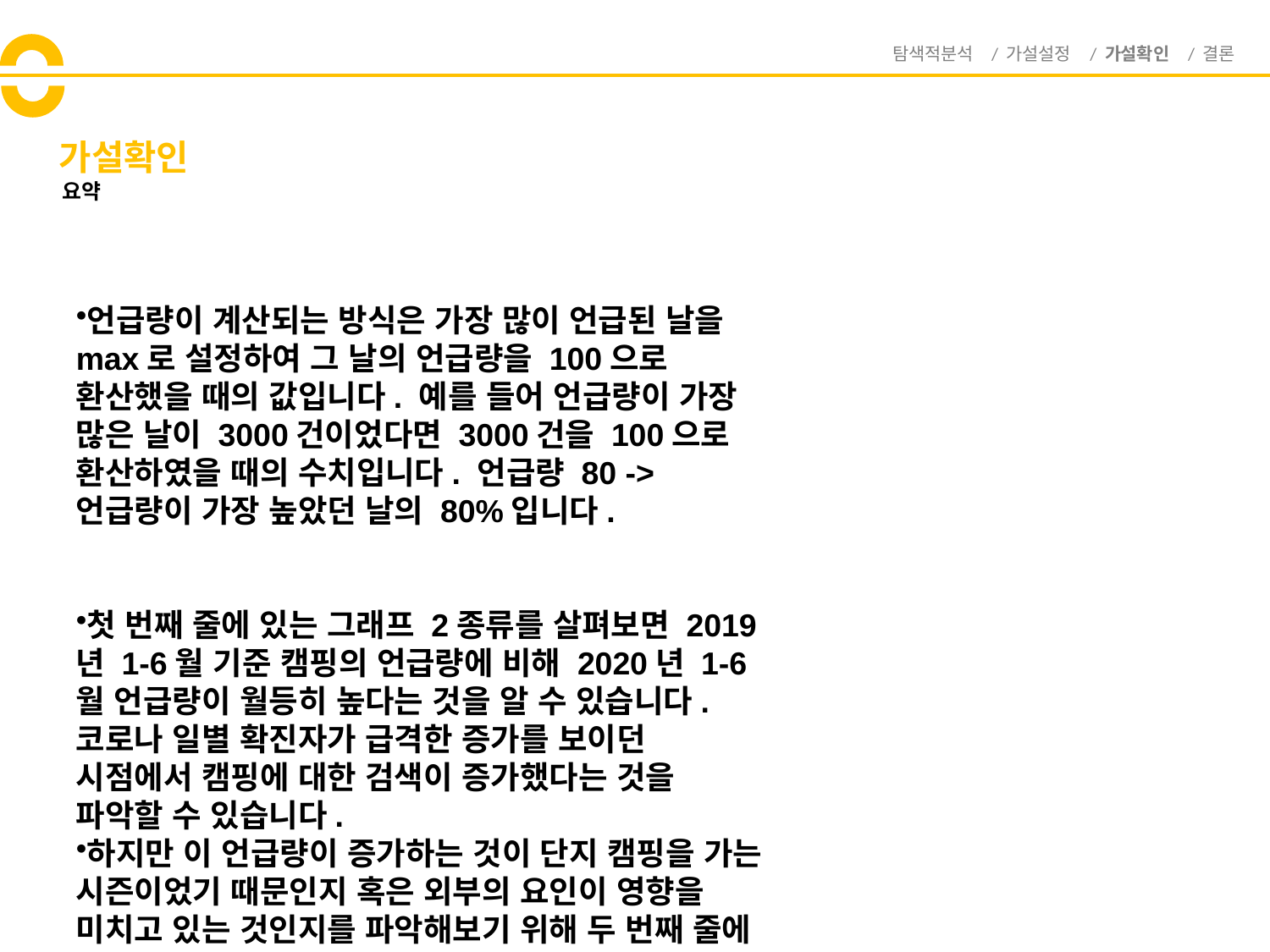

탐색적분석   / 가설설정   / 가설확인   / 결론

# 가설확인
요약

언급량이 계산되는 방식은 가장 많이 언급된 날을 max로 설정하여 그 날의 언급량을 100으로 환산했을 때의 값입니다. 예를 들어 언급량이 가장 많은 날이 3000건이었다면 3000건을 100으로 환산하였을 때의 수치입니다. 언급량 80 -> 언급량이 가장 높았던 날의 80%입니다.
첫 번째 줄에 있는 그래프 2종류를 살펴보면 2019년 1-6월 기준 캠핑의 언급량에 비해 2020년 1-6월 언급량이 월등히 높다는 것을 알 수 있습니다. 코로나 일별 확진자가 급격한 증가를 보이던 시점에서 캠핑에 대한 검색이 증가했다는 것을 파악할 수 있습니다.
하지만 이 언급량이 증가하는 것이 단지 캠핑을 가는 시즌이었기 때문인지 혹은 외부의 요인이 영향을 미치고 있는 것인지를 파악해보기 위해 두 번째 줄에 있는 그래프를 살펴보겠습니다.
두 번째 줄 3년 간의 캠핑의 언급량의 추이를 살펴본다면 시계열 데이터의 특성 중, 계절요인이 있다는 것을 알 수 있습니다. 하지만 계절요인의 추세만으로 설명할 수 없을 정도로 올해에는 캠핑관련 언급량이 증가하고 있으며, 이것을 통해 외부요인(코로나)이 영향을 끼쳤다는 것을 알 수 있습니다.
3년동안의 언급량을 살펴보면 차박은 계절추세를 갖고있지 않지만 2020년 3월을 기점으로 급격하게 증가하였습니다.
이는 차박이라는 키워드의 언급량 또한 외부의 영향을 받았다고 생각할 수 있는 부분입니다.
세 번째 줄은 캠핑과 관련된 연관키워드(892개)를 평균 클릭수로 비교하여 그래프와 표(스크롤 가능)로 나타내었습니다. 상위 20개의 연관키워드 중 캠핑용품(캠핑카, 캠핑용품, 캠핑의자, 원터치텐트, 텐트, 캠핑 테이블, 차박용품, 감성캠핑용품)관련 키워드의 비중(40%)이 가장 높습니다. 또한 가평빠지, 가평펜션, 포천글램핑 등 캠핑과 관련된 지역에 대한 클릭수도 높은 것을 알 수 있습니다.